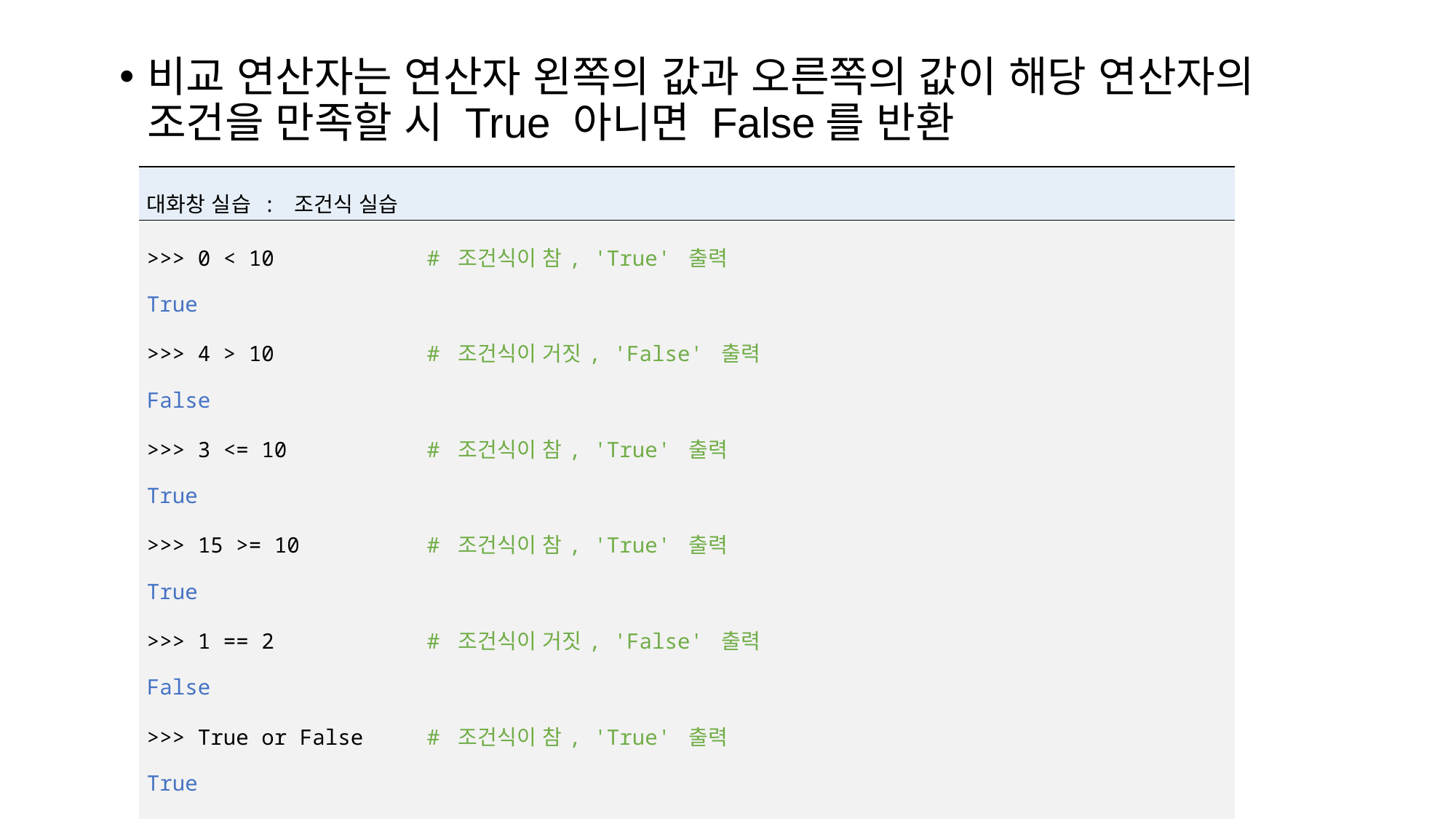

비교 연산자는 연산자 왼쪽의 값과 오른쪽의 값이 해당 연산자의 조건을 만족할 시 True 아니면 False를 반환

| 대화창 실습 : 조건식 실습 |
| --- |
| >>> 0 < 10 # 조건식이 참, 'True' 출력 True >>> 4 > 10 # 조건식이 거짓, 'False' 출력 False >>> 3 <= 10 # 조건식이 참, 'True' 출력 True >>> 15 >= 10 # 조건식이 참, 'True' 출력 True >>> 1 == 2 # 조건식이 거짓, 'False' 출력 False >>> True or False # 조건식이 참, 'True' 출력 True >>> True and False # 조건식이 거짓, 'False' 출력 False |